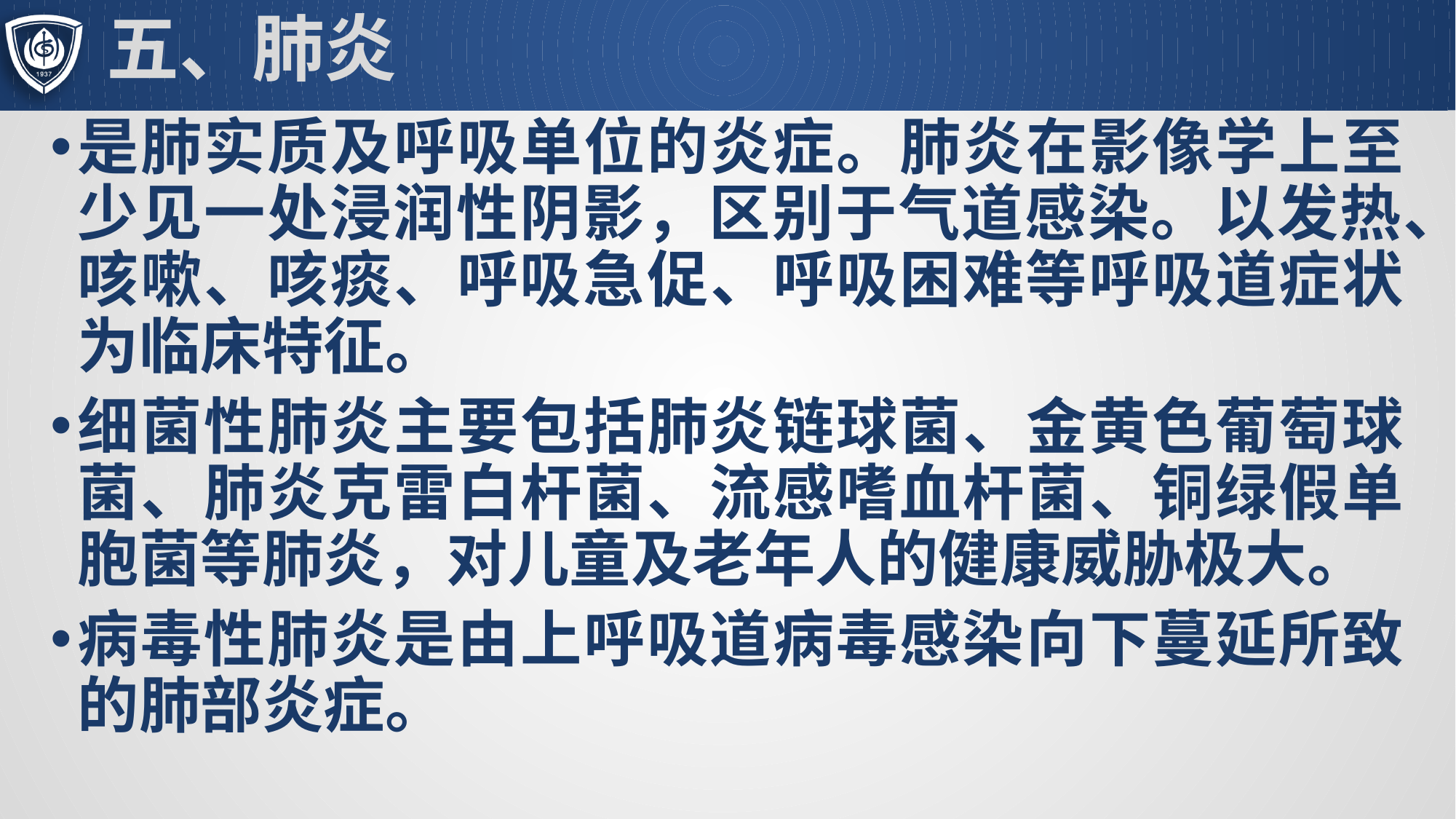

# 五、肺炎
是肺实质及呼吸单位的炎症。肺炎在影像学上至少见一处浸润性阴影，区别于气道感染。以发热、咳嗽、咳痰、呼吸急促、呼吸困难等呼吸道症状为临床特征。
细菌性肺炎主要包括肺炎链球菌、金黄色葡萄球菌、肺炎克雷白杆菌、流感嗜血杆菌、铜绿假单胞菌等肺炎，对儿童及老年人的健康威胁极大。
病毒性肺炎是由上呼吸道病毒感染向下蔓延所致的肺部炎症。